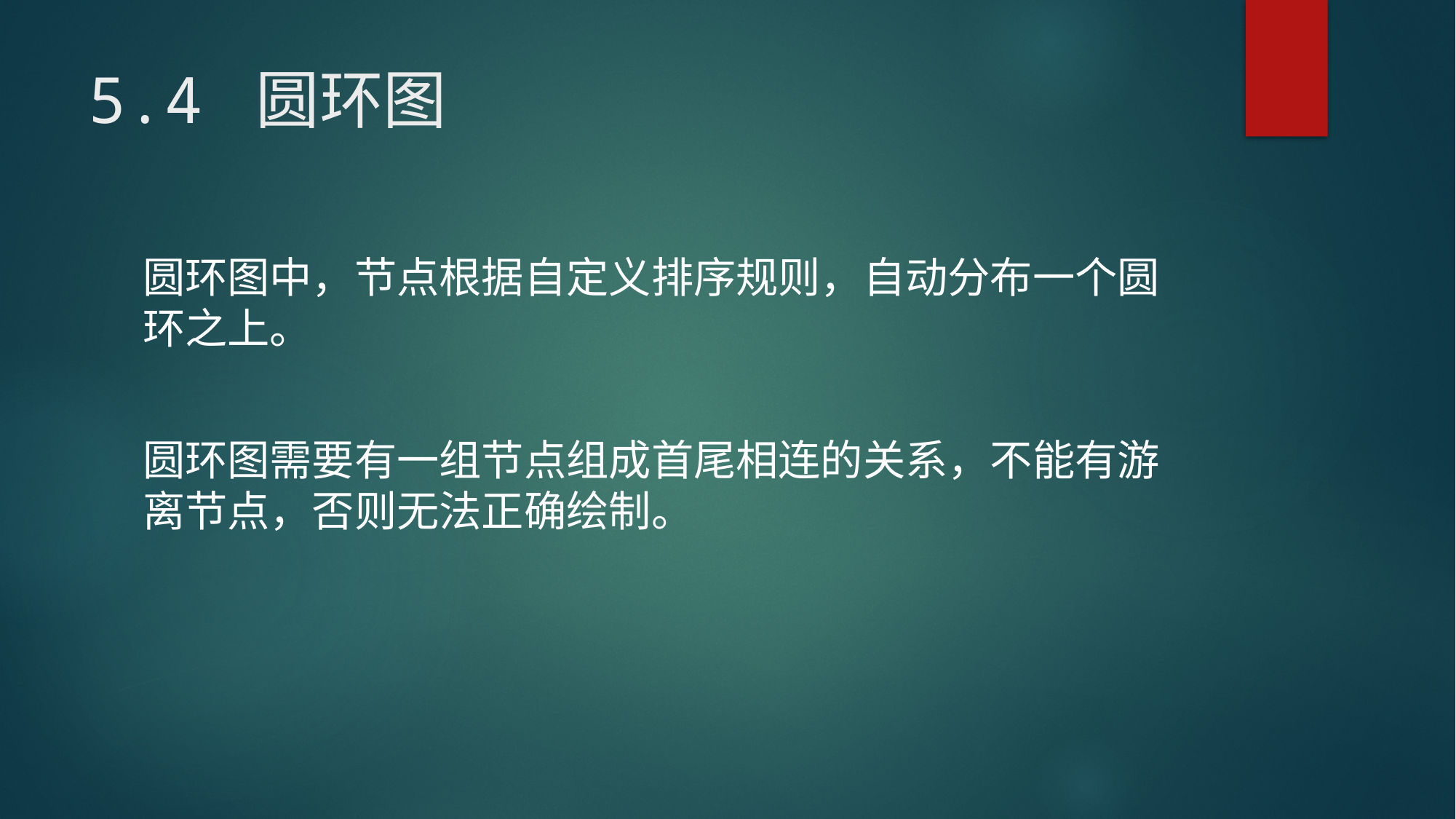

# 5.4 圆环图
圆环图中，节点根据自定义排序规则，自动分布一个圆环之上。

圆环图需要有一组节点组成首尾相连的关系，不能有游离节点，否则无法正确绘制。